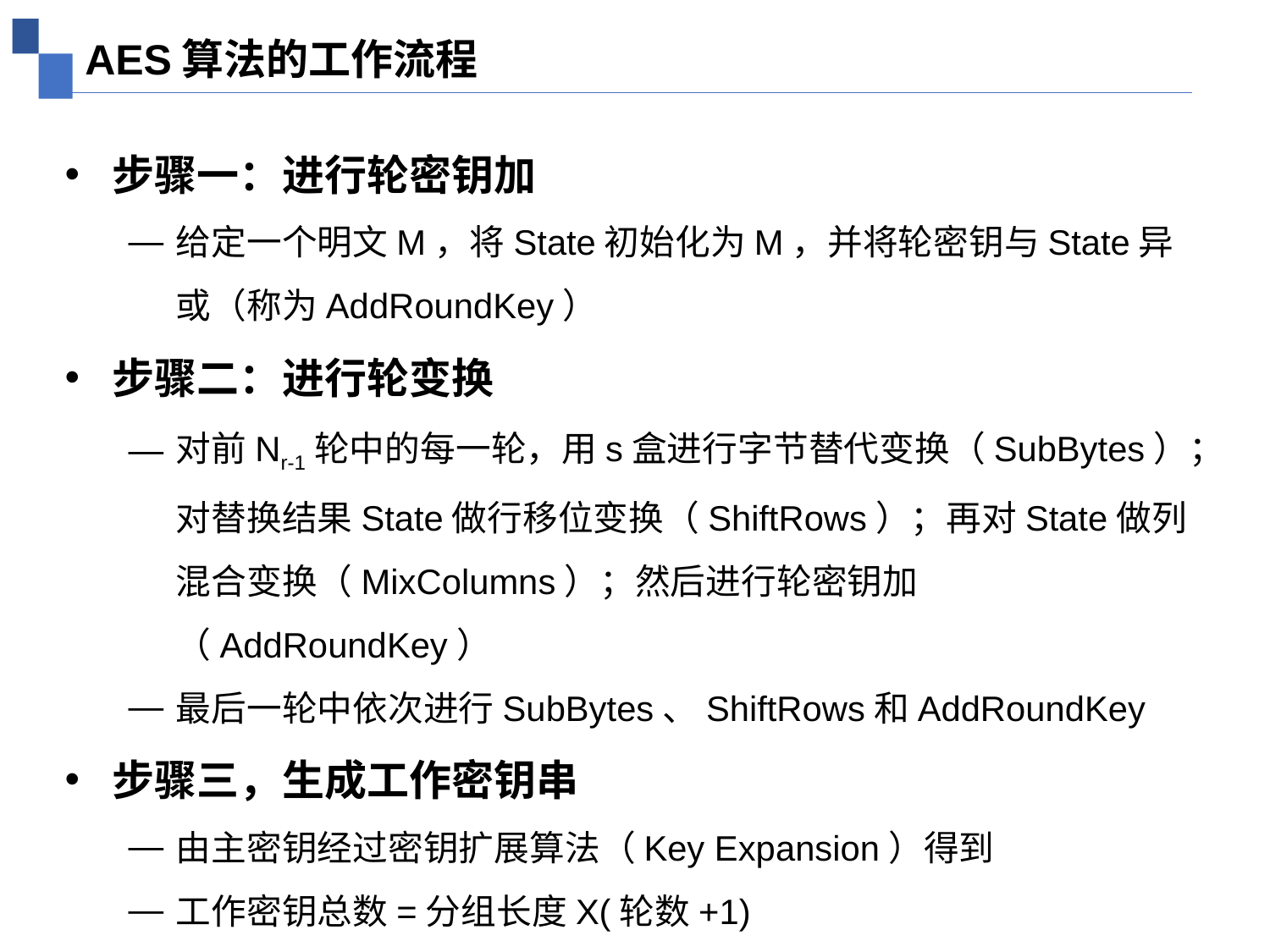

AES算法的工作流程
步骤一：进行轮密钥加
给定一个明文M，将State初始化为M，并将轮密钥与State异或（称为AddRoundKey）
步骤二：进行轮变换
对前Nr-1轮中的每一轮，用s盒进行字节替代变换（SubBytes）；对替换结果State做行移位变换（ShiftRows）；再对State做列混合变换（MixColumns）；然后进行轮密钥加（AddRoundKey）
最后一轮中依次进行SubBytes、ShiftRows和AddRoundKey
步骤三，生成工作密钥串
由主密钥经过密钥扩展算法（Key Expansion）得到
工作密钥总数=分组长度X(轮数+1)
7